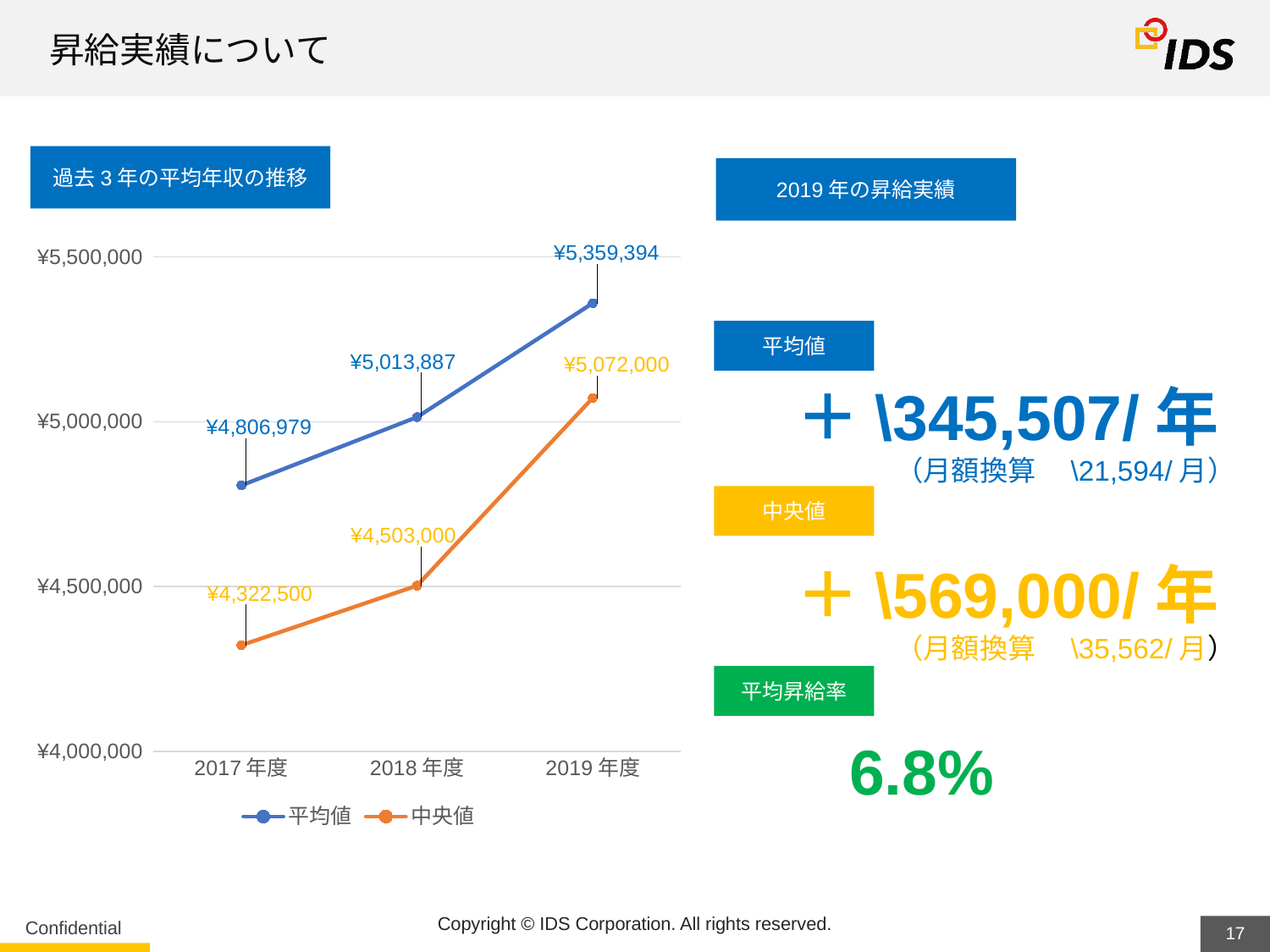

17
　昇給実績について
過去3年の平均年収の推移
2019年の昇給実績

### Chart

| Category | 平均値 | 中央値 |
|---|---|---|
| 2017年度 | 4806979.0 | 4322500.0 |
| 2018年度 | 5013887.0 | 4503000.0 |
| 2019年度 | 5359394.0 | 5072000.0 |
平均値
＋\345,507/年
（月額換算　\21,594/月）

＋\569,000/年
（月額換算　\35,562/月）

   6.8%
中央値
平均昇給率